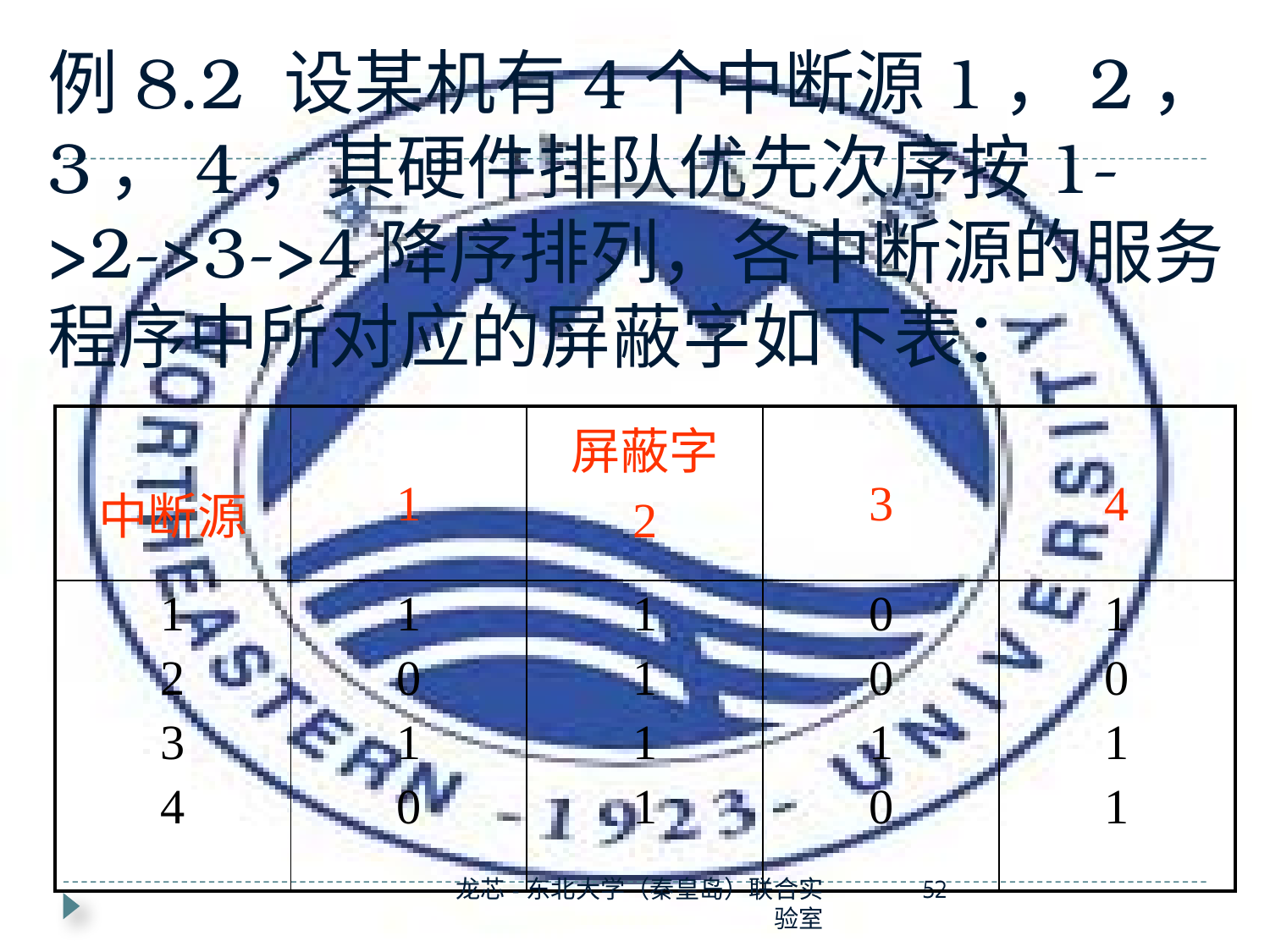

# 例8.2 设某机有4个中断源1，2，3，4，其硬件排队优先次序按1->2->3->4降序排列，各中断源的服务程序中所对应的屏蔽字如下表：
| 中断源 | 1 | 屏蔽字 2 | 3 | 4 |
| --- | --- | --- | --- | --- |
| 1 2 3 4 | 1 0 1 0 | 1 1 1 1 | 0 0 1 0 | 1 0 1 1 |
龙芯-东北大学（秦皇岛）联合实验室
52